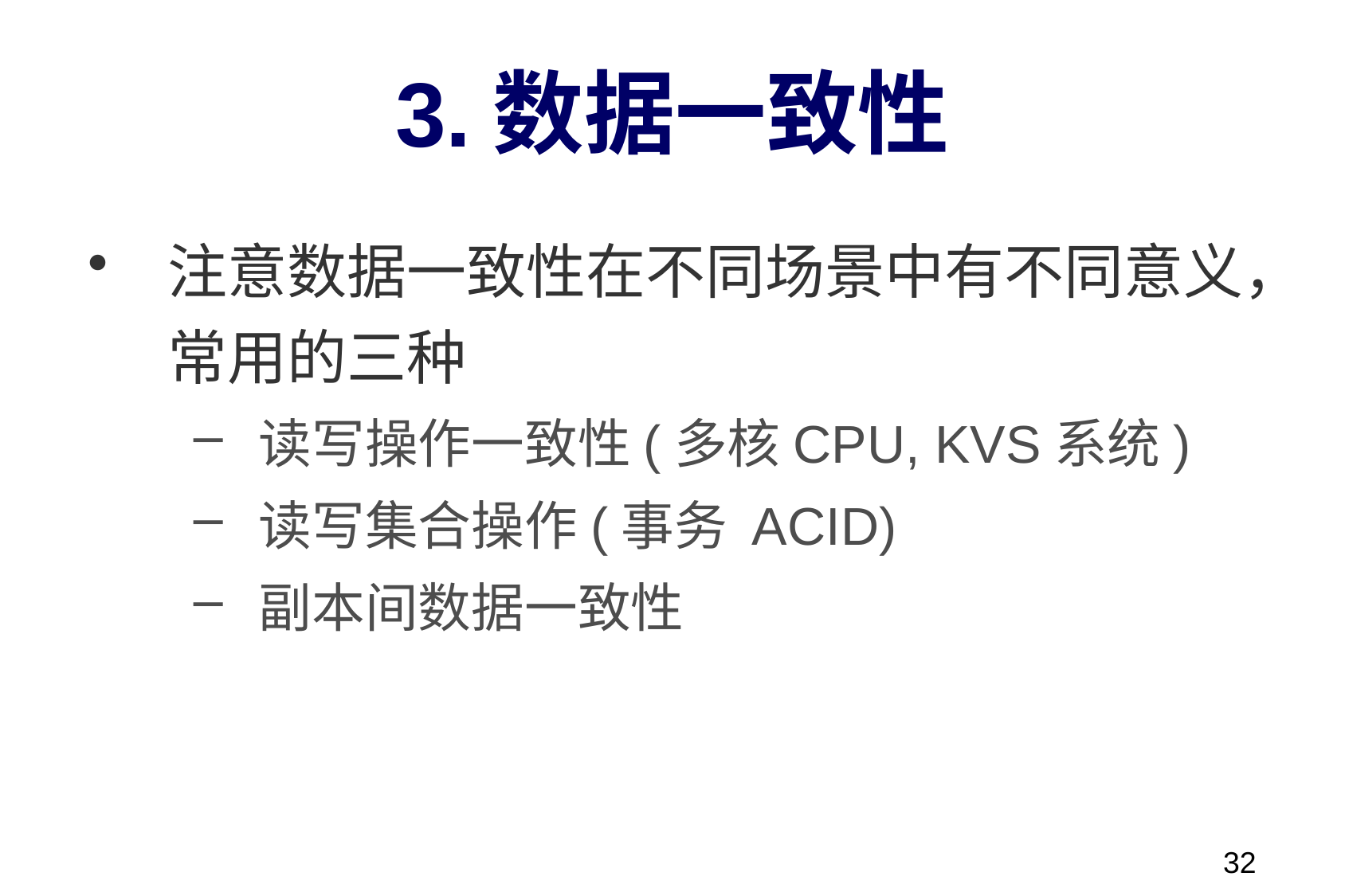

# 3.数据一致性
注意数据一致性在不同场景中有不同意义，常用的三种
读写操作一致性(多核CPU, KVS系统)
读写集合操作(事务 ACID)
副本间数据一致性
32